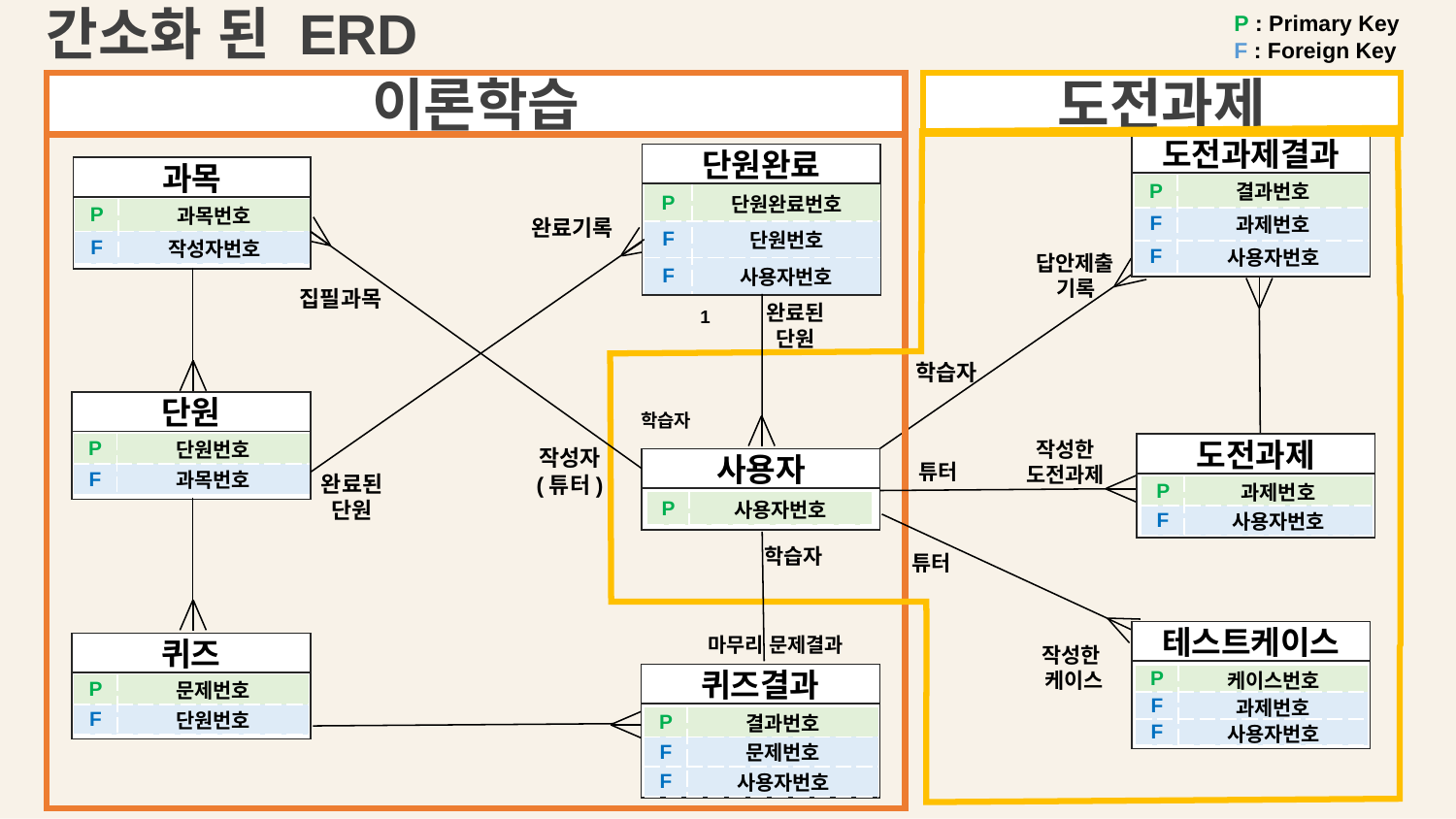

간소화 된 ERD
P : Primary Key
F : Foreign Key
도전과제
이론학습

도전과제결과

단원완료
과목

| P | 결과번호 |
| --- | --- |
| F | 과제번호 |
| F | 사용자번호 |
| P | 단원완료번호 |
| --- | --- |
| F | 단원번호 |
| F | 사용자번호 |

| P | 과목번호 |
| --- | --- |
| F | 작성자번호 |
완료기록
답안제출
기록
집필과목
완료된
단원
1
학습자
단원
학습자

작성한
도전과제
| P | 단원번호 |
| --- | --- |
| F | 과목번호 |

도전과제
작성자
(튜터)
사용자

튜터
완료된
단원

| P | 과제번호 |
| --- | --- |
| F | 사용자번호 |
| P | 사용자번호 |
| --- | --- |

학습자
튜터
테스트케이스
마무리 문제결과
퀴즈
작성한
케이스

퀴즈결과
| P | 케이스번호 |
| --- | --- |
| F | 과제번호 |
| F | 사용자번호 |
| P | 문제번호 |
| --- | --- |
| F | 단원번호 |

| P | 결과번호 |
| --- | --- |
| F | 문제번호 |
| F | 사용자번호 |